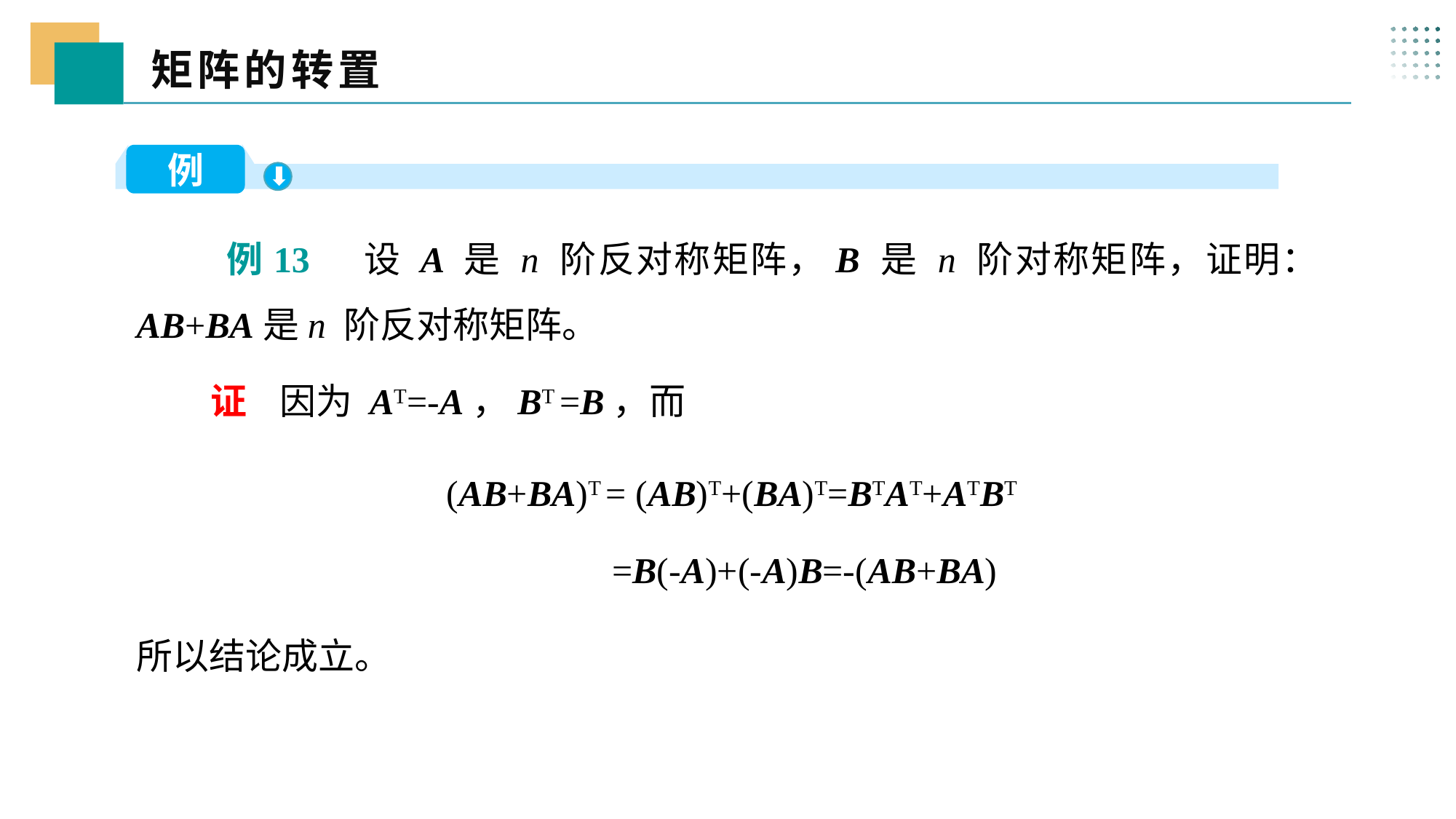

矩阵的转置
 四、

例

        例13    设 A 是 n 阶反对称矩阵，B 是 n 阶对称矩阵，证明：AB+BA是n 阶反对称矩阵。
        证    因为 AT=-A，BT =B，而
(AB+BA)T = (AB)T+(BA)T=BTAT+ATBT
                =B(-A)+(-A)B=-(AB+BA)
所以结论成立。